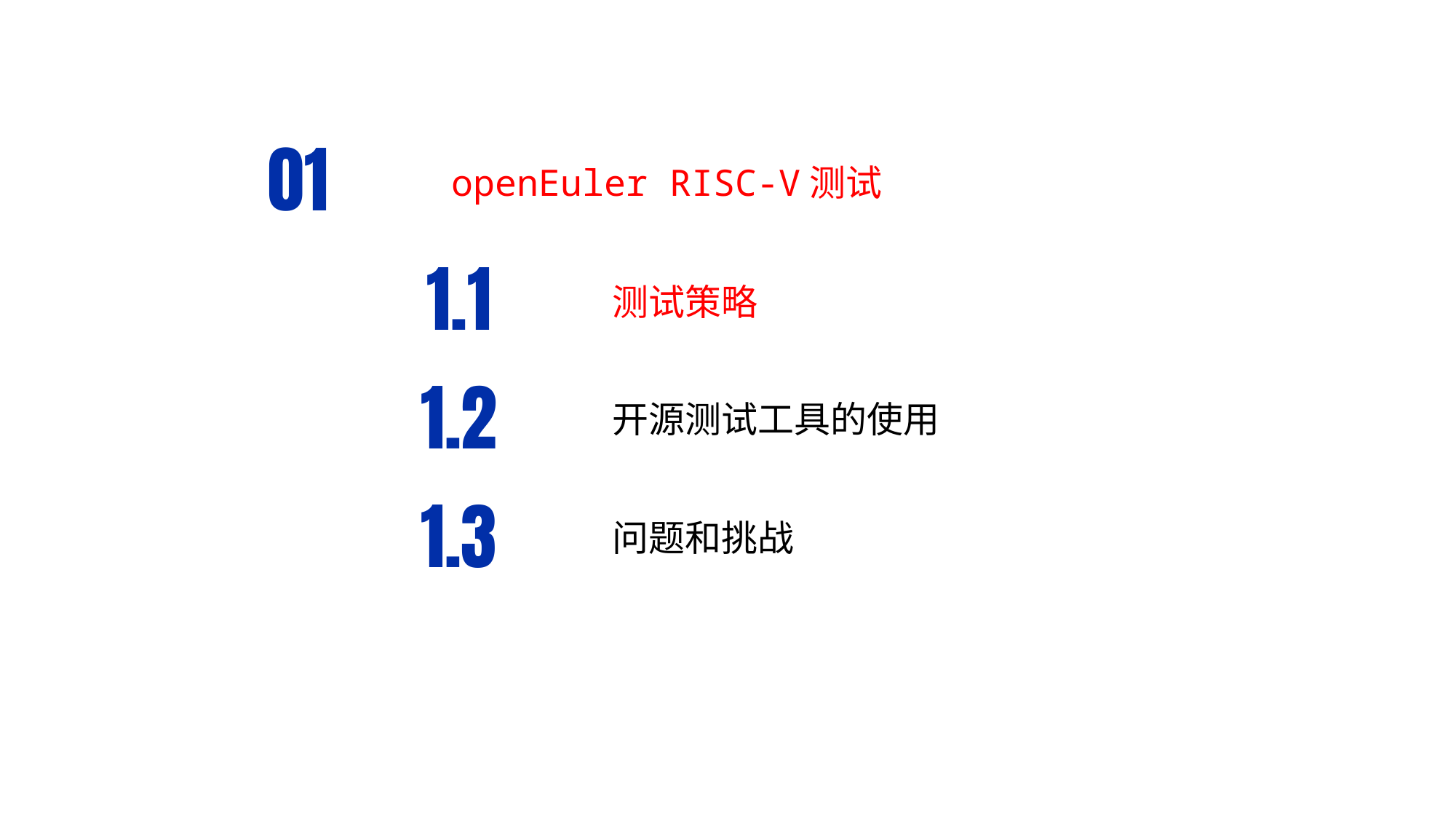

01
openEuler RISC-V测试
1.1
测试策略
1.2
开源测试工具的使用
1.3
问题和挑战